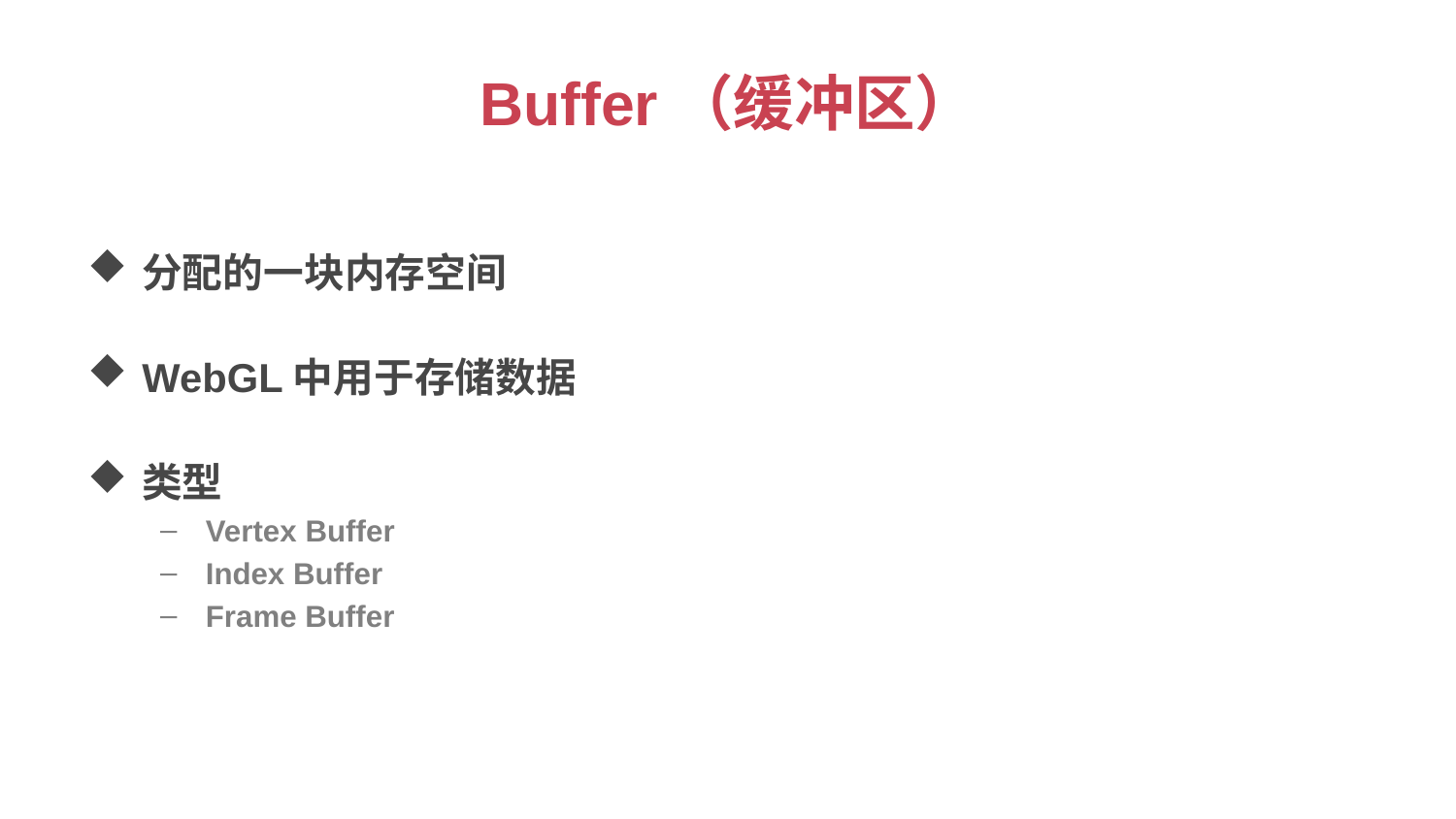

# Buffer（缓冲区）
分配的一块内存空间
WebGL中用于存储数据
类型
Vertex Buffer
Index Buffer
Frame Buffer